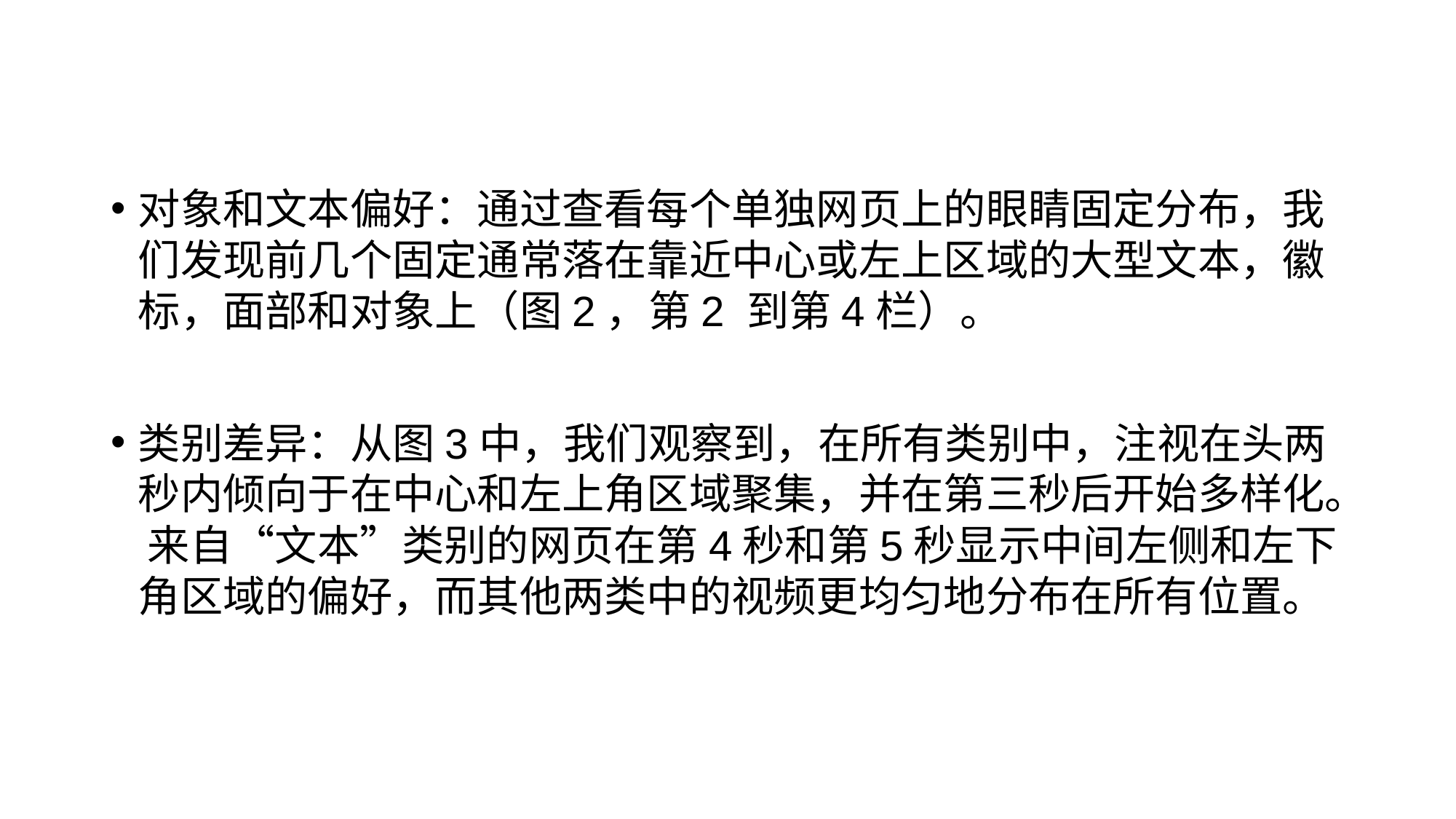

对象和文本偏好：通过查看每个单独网页上的眼睛固定分布，我们发现前几个固定通常落在靠近中心或左上区域的大型文本，徽标，面部和对象上（图2，第2 到第4栏）。

类别差异：从图3中，我们观察到，在所有类别中，注视在头两秒内倾向于在中心和左上角区域聚集，并在第三秒后开始多样化。 来自“文本”类别的网页在第4秒和第5秒显示中间左侧和左下角区域的偏好，而其他两类中的视频更均匀地分布在所有位置。